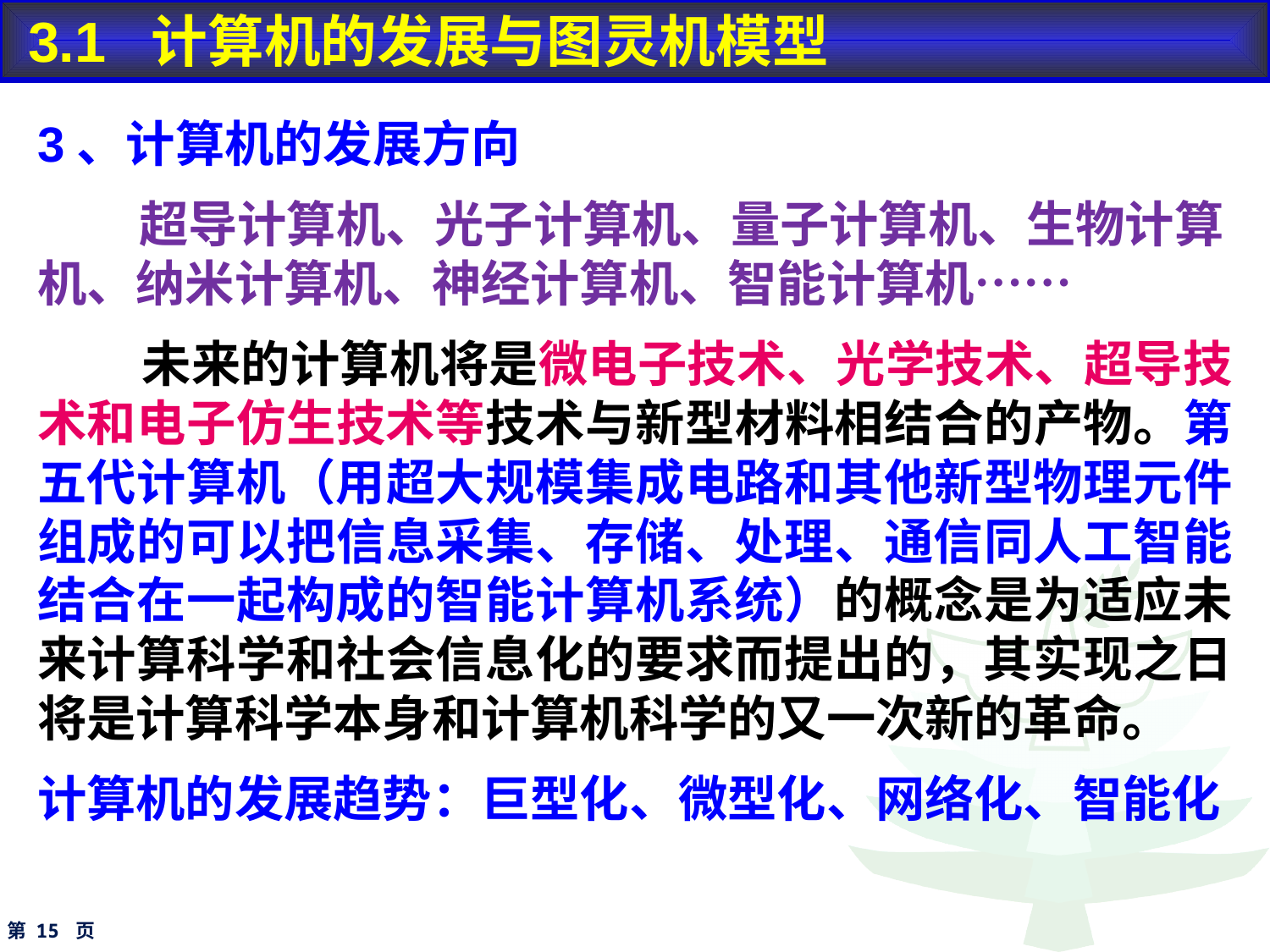

3.1  计算机的发展与图灵机模型
3、计算机的发展方向
        超导计算机、光子计算机、量子计算机、生物计算机、纳米计算机、神经计算机、智能计算机……
        未来的计算机将是微电子技术、光学技术、超导技术和电子仿生技术等技术与新型材料相结合的产物。第五代计算机（用超大规模集成电路和其他新型物理元件组成的可以把信息采集、存储、处理、通信同人工智能结合在一起构成的智能计算机系统）的概念是为适应未来计算科学和社会信息化的要求而提出的，其实现之日将是计算科学本身和计算机科学的又一次新的革命。
计算机的发展趋势：巨型化、微型化、网络化、智能化